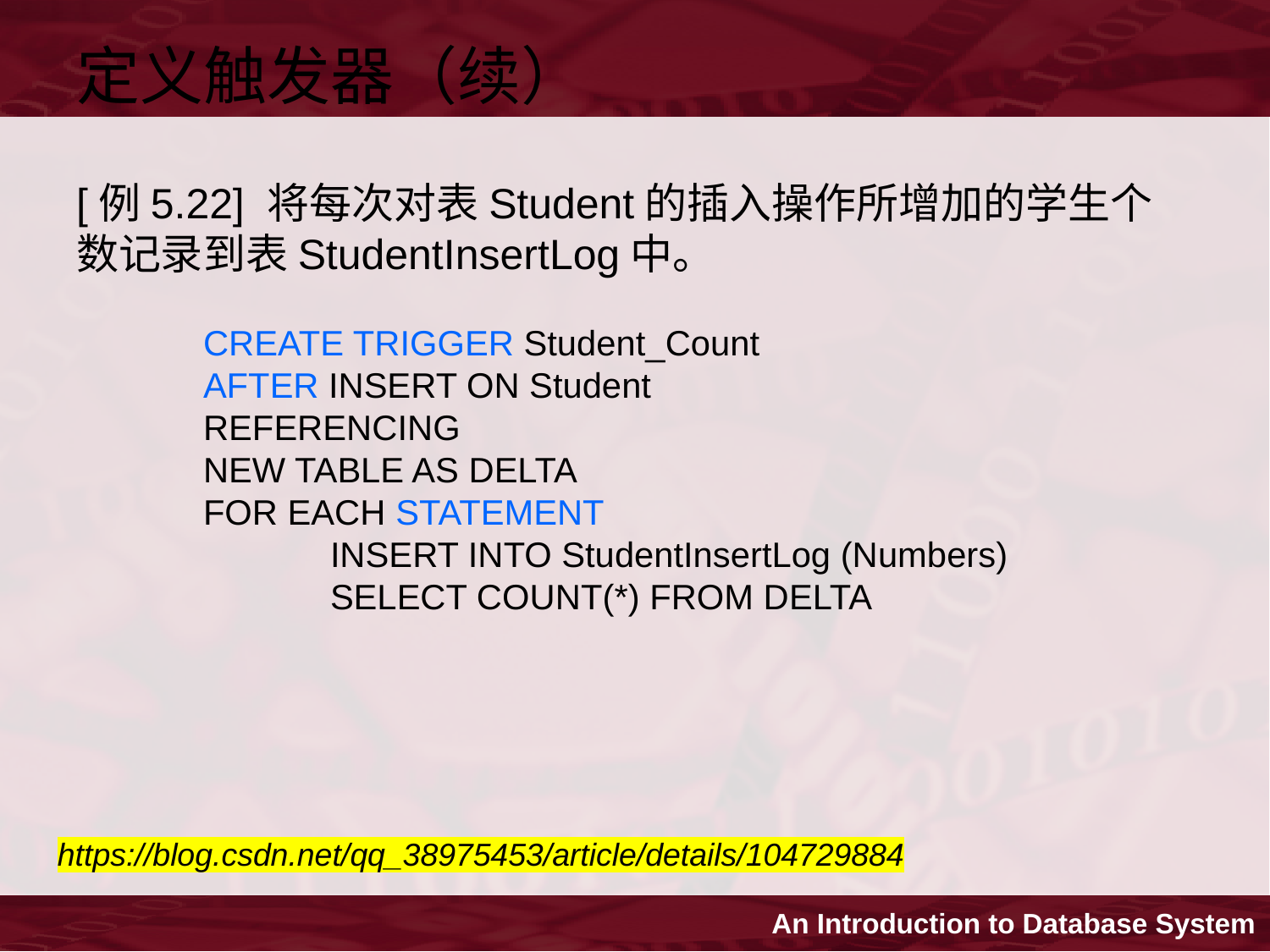

定义触发器（续）
[例5.22] 将每次对表Student的插入操作所增加的学生个数记录到表StudentInsertLog中。

	CREATE TRIGGER Student_Count
	AFTER INSERT ON Student
	REFERENCING
     	NEW TABLE AS DELTA
	FOR EACH STATEMENT
	      	INSERT INTO StudentInsertLog (Numbers)
   		SELECT COUNT(*) FROM DELTA

https://blog.csdn.net/qq_38975453/article/details/104729884